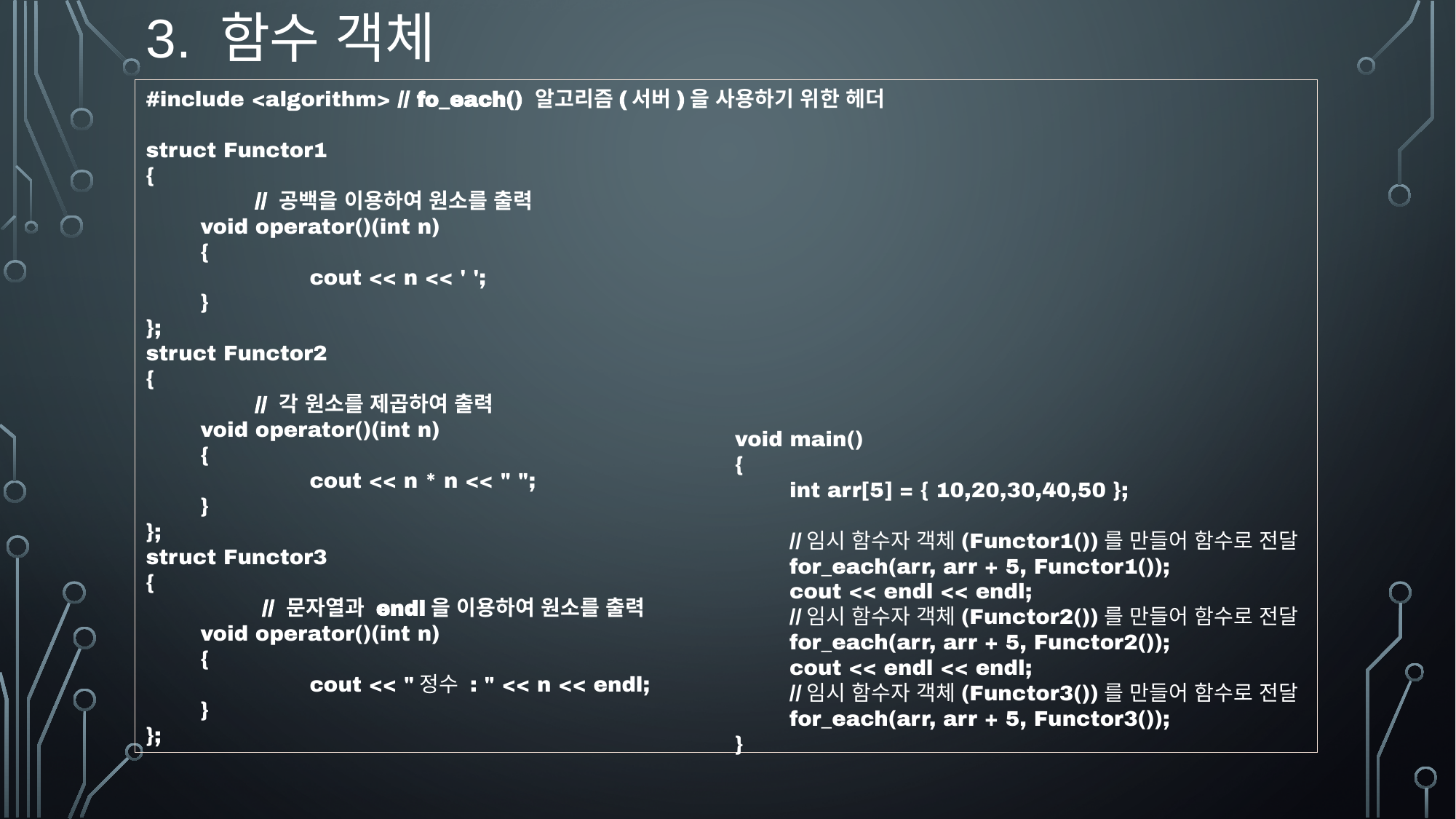

# 3. 함수 객체
#include <algorithm> // fo_each() 알고리즘(서버)을 사용하기 위한 헤더

struct Functor1
{
	// 공백을 이용하여 원소를 출력
void operator()(int n)
{
	cout << n << ' ';
}
};
struct Functor2
{
	// 각 원소를 제곱하여 출력
void operator()(int n)
{
	cout << n * n << " ";
}
};
struct Functor3
{
	 // 문자열과 endl을 이용하여 원소를 출력
void operator()(int n)
{
	cout << "정수 : " << n << endl;
}
};
void main()
{
int arr[5] = { 10,20,30,40,50 };

//임시 함수자 객체(Functor1())를 만들어 함수로 전달
for_each(arr, arr + 5, Functor1());
cout << endl << endl;
//임시 함수자 객체(Functor2())를 만들어 함수로 전달
for_each(arr, arr + 5, Functor2());
cout << endl << endl;
//임시 함수자 객체(Functor3())를 만들어 함수로 전달
for_each(arr, arr + 5, Functor3());
}